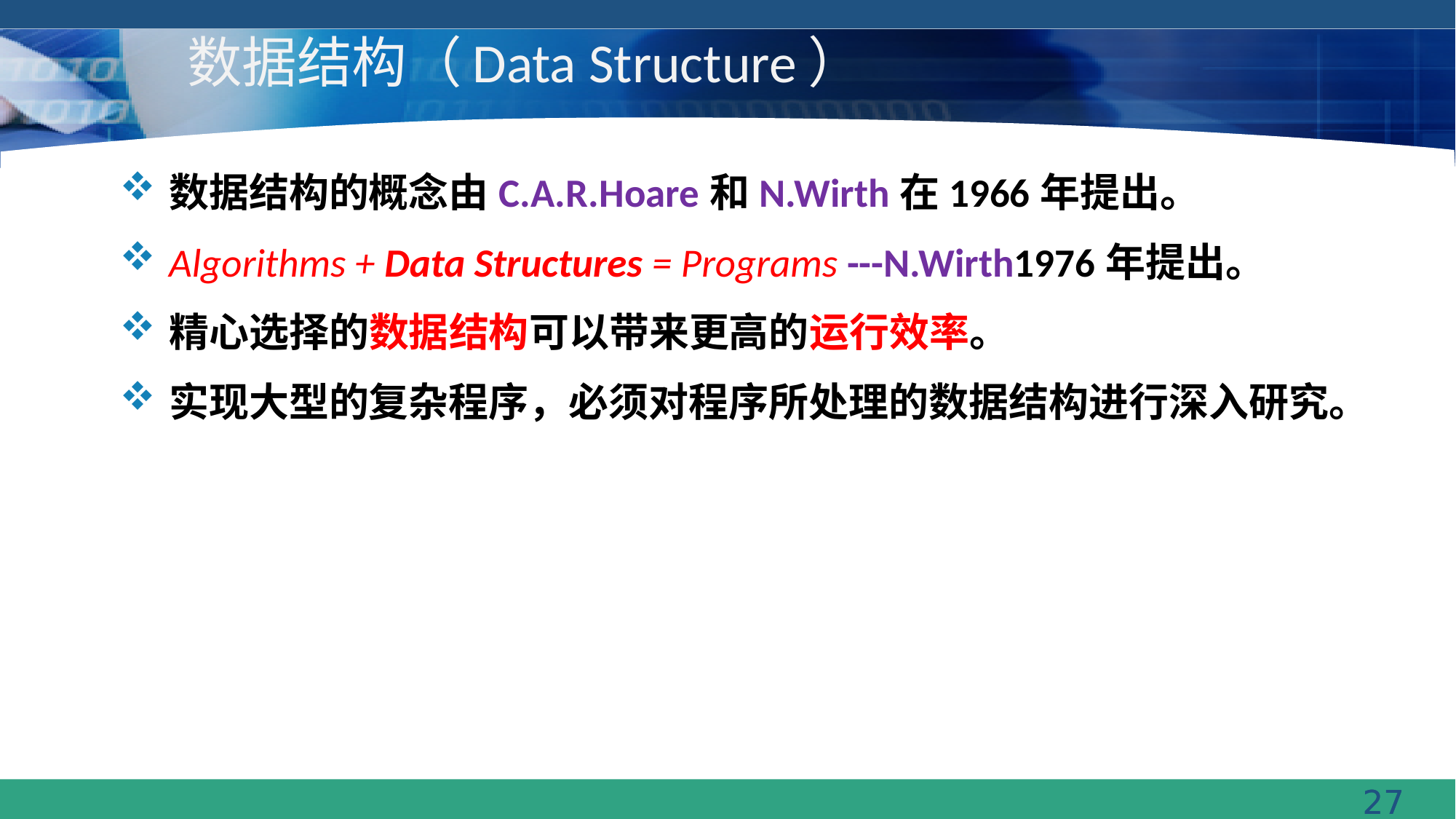

# 数据结构（Data Structure）
数据结构的概念由C.A.R.Hoare和N.Wirth在1966年提出。
Algorithms + Data Structures = Programs ---N.Wirth1976年提出。
精心选择的数据结构可以带来更高的运行效率。
实现大型的复杂程序，必须对程序所处理的数据结构进行深入研究。